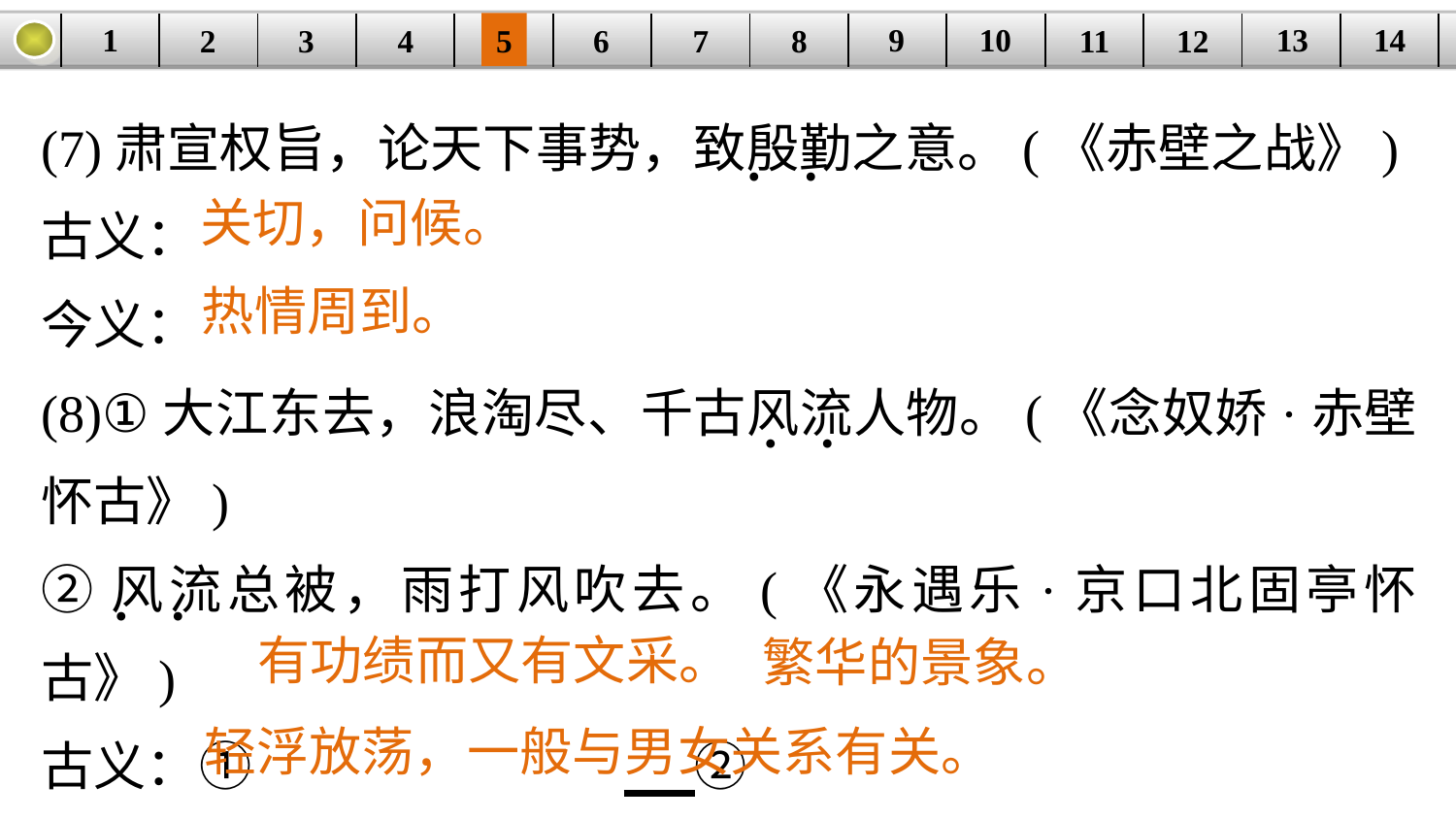

14
9
10
1
13
3
4
5
6
8
11
2
12
|  |  |  |  |  |  |  |  |  |  |  |  |  |  |
| --- | --- | --- | --- | --- | --- | --- | --- | --- | --- | --- | --- | --- | --- |
7

(7)肃宣权旨，论天下事势，致殷勤之意。(《赤壁之战》)
古义：
今义：
(8)①大江东去，浪淘尽、千古风流人物。(《念奴娇·赤壁怀古》)
②风流总被，雨打风吹去。(《永遇乐·京口北固亭怀古》)
古义：①			      ②
今义：
·   ·
关切，问候。
热情周到。
·   ·
·   ·
有功绩而又有文采。
繁华的景象。
轻浮放荡，一般与男女关系有关。